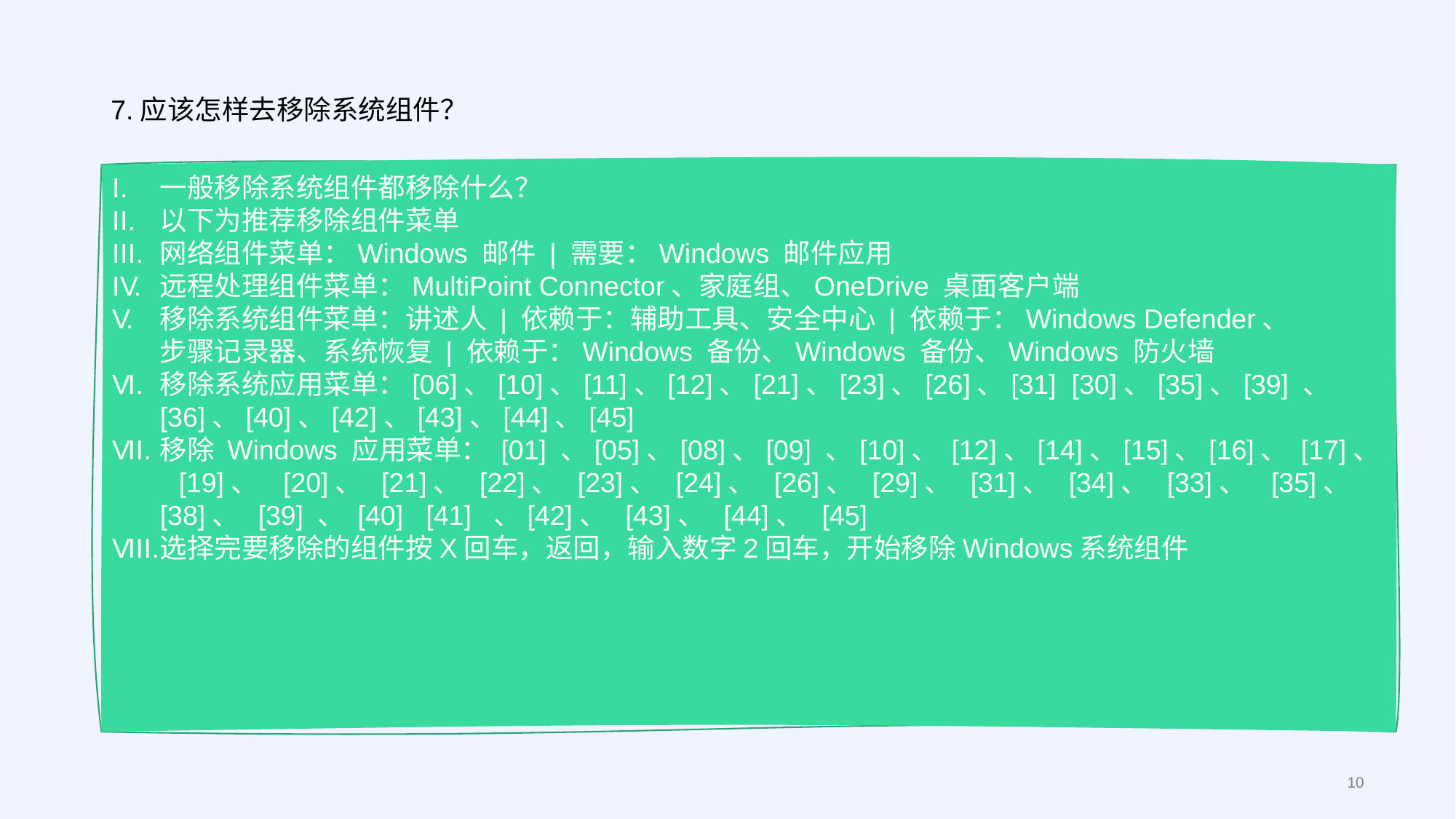

7.应该怎样去移除系统组件？
一般移除系统组件都移除什么？
以下为推荐移除组件菜单
网络组件菜单：Windows 邮件 | 需要：Windows 邮件应用
远程处理组件菜单：MultiPoint Connector、家庭组、OneDrive 桌面客户端
移除系统组件菜单：讲述人 | 依赖于：辅助工具、安全中心 | 依赖于：Windows Defender、              步骤记录器、系统恢复 | 依赖于：Windows 备份、Windows 备份、Windows 防火墙
移除系统应用菜单：[06]、[10]、[11]、[12]、[21]、[23]、[26]、[31]  [30]、[35]、[39] 、[36]、[40]、[42]、[43]、[44]、[45]
移除 Windows 应用菜单： [01] 、[05]、[08]、[09] 、[10]、 [12]、[14]、[15]、[16]、 [17]、   [19]、   [20]、  [21]、  [22]、  [23]、  [24]、  [26]、  [29]、  [31]、  [34]、  [33]、   [35]、   [38]、  [39] 、 [40]   [41]  、[42]、  [43]、  [44]、  [45]
选择完要移除的组件按X回车，返回，输入数字2回车，开始移除Windows系统组件
10